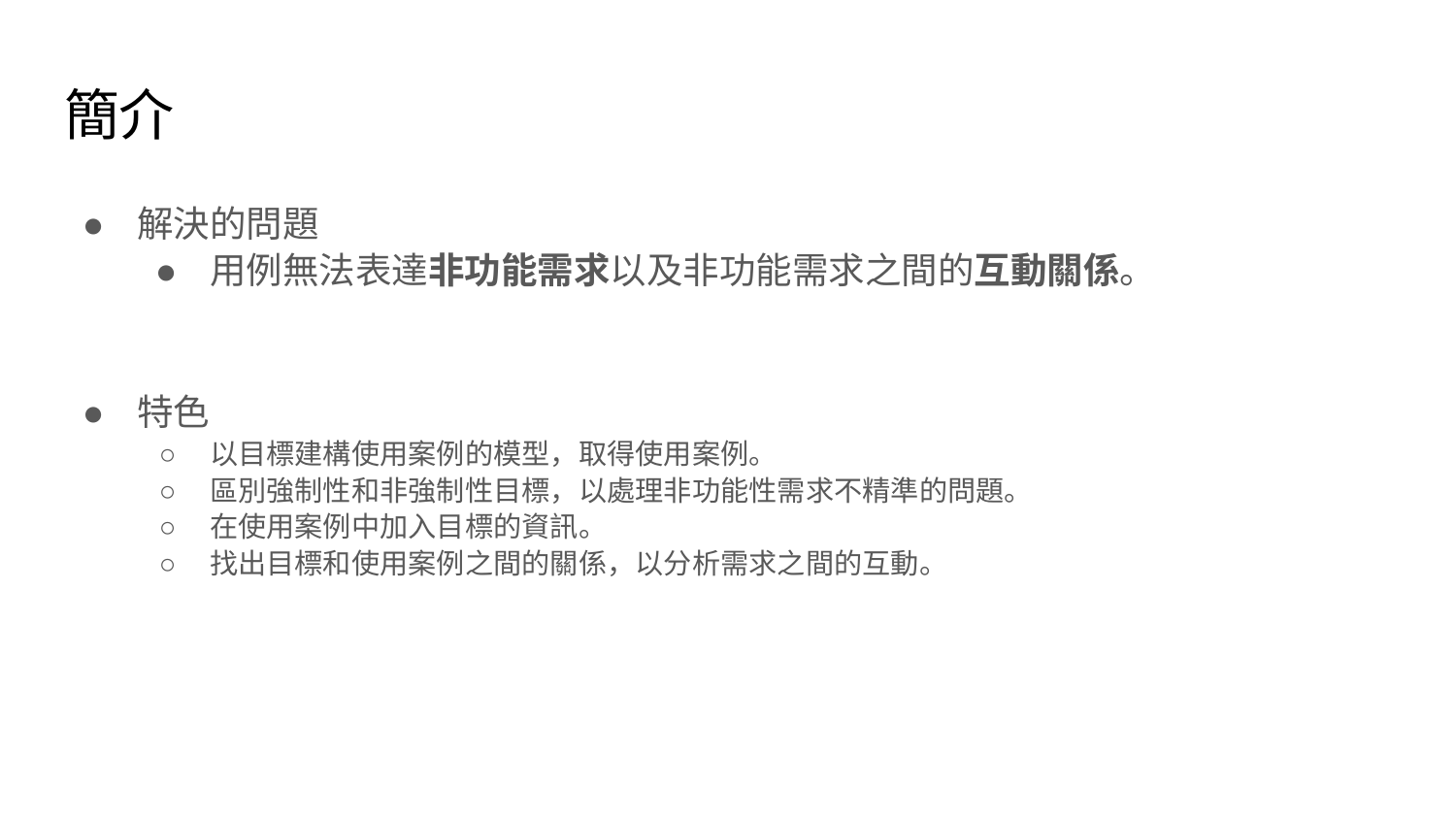

# 簡介
解決的問題
用例無法表達非功能需求以及非功能需求之間的互動關係。

特色
以目標建構使用案例的模型，取得使用案例。
區別強制性和非強制性目標，以處理非功能性需求不精準的問題。
在使用案例中加入目標的資訊。
找出目標和使用案例之間的關係，以分析需求之間的互動。